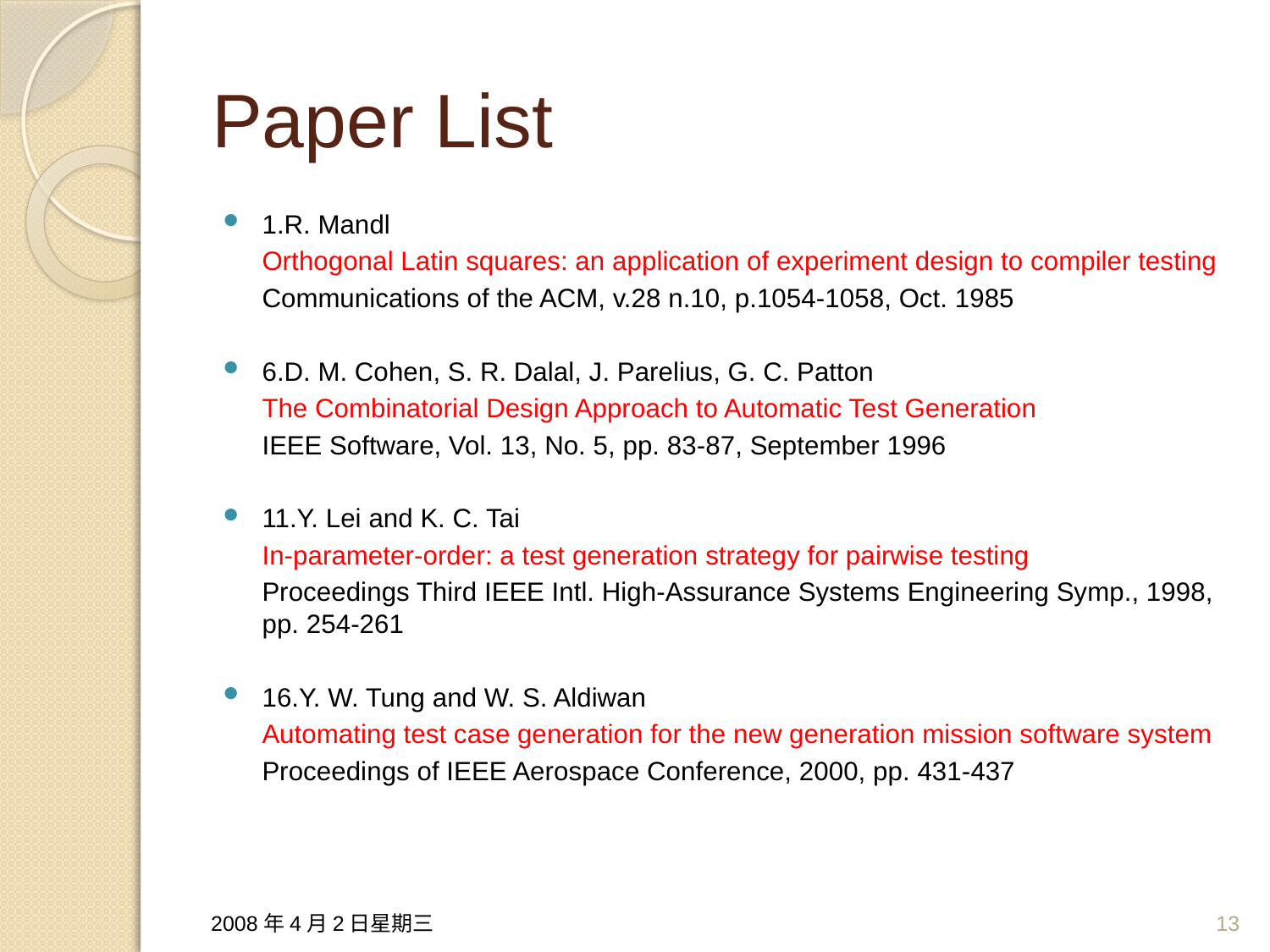

# Paper List
1.R. Mandl
	Orthogonal Latin squares: an application of experiment design to compiler testing
	Communications of the ACM, v.28 n.10, p.1054-1058, Oct. 1985

6.D. M. Cohen, S. R. Dalal, J. Parelius, G. C. Patton
	The Combinatorial Design Approach to Automatic Test Generation
	IEEE Software, Vol. 13, No. 5, pp. 83-87, September 1996

11.Y. Lei and K. C. Tai
	In-parameter-order: a test generation strategy for pairwise testing
	Proceedings Third IEEE Intl. High-Assurance Systems Engineering Symp., 1998, pp. 254-261

16.Y. W. Tung and W. S. Aldiwan
	Automating test case generation for the new generation mission software system
	Proceedings of IEEE Aerospace Conference, 2000, pp. 431-437

2008年4月2日星期三

13